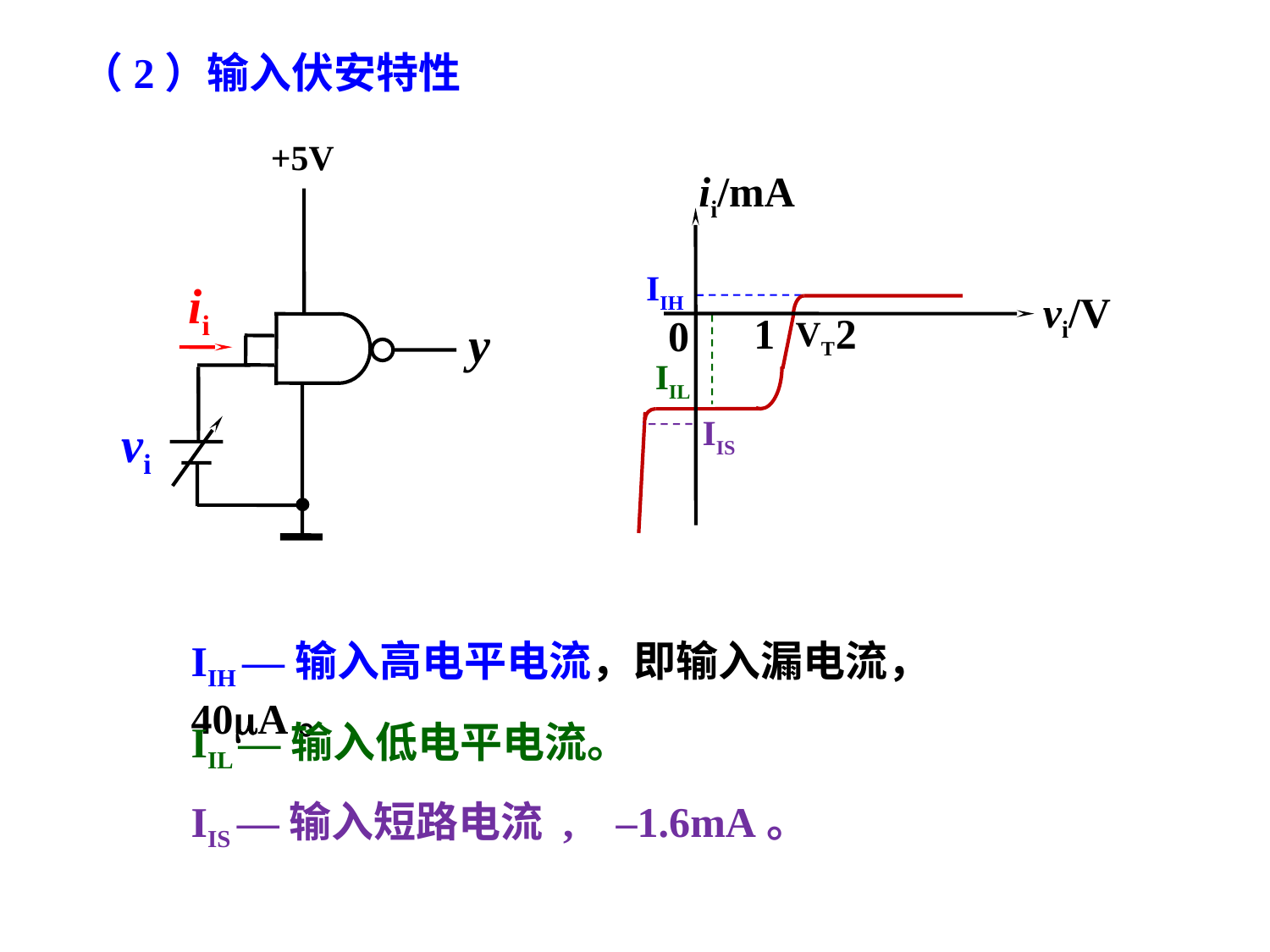

（2）输入伏安特性
+5V

ii
y

vi

ii/mA

vi/V

2
1
VT

0

IIH

IIL

IIS
IIH —输入高电平电流，即输入漏电流，  40μA。
IIL —输入低电平电流。
IIS —输入短路电流 ,    –1.6mA。